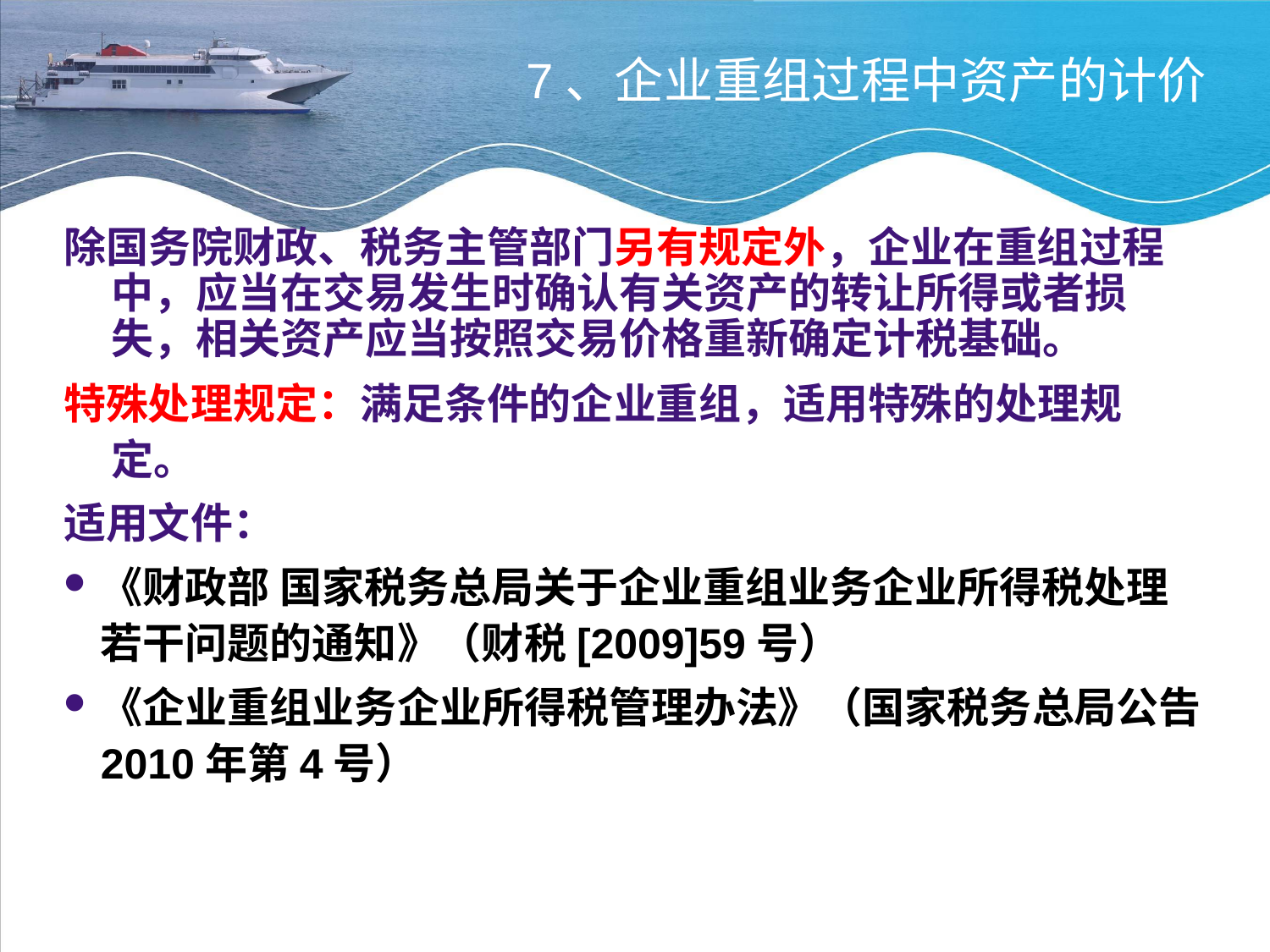

# 7、企业重组过程中资产的计价
除国务院财政、税务主管部门另有规定外，企业在重组过程中，应当在交易发生时确认有关资产的转让所得或者损失，相关资产应当按照交易价格重新确定计税基础。
特殊处理规定：满足条件的企业重组，适用特殊的处理规定。
适用文件：
《财政部 国家税务总局关于企业重组业务企业所得税处理若干问题的通知》（财税[2009]59号）
《企业重组业务企业所得税管理办法》（国家税务总局公告2010年第4号）